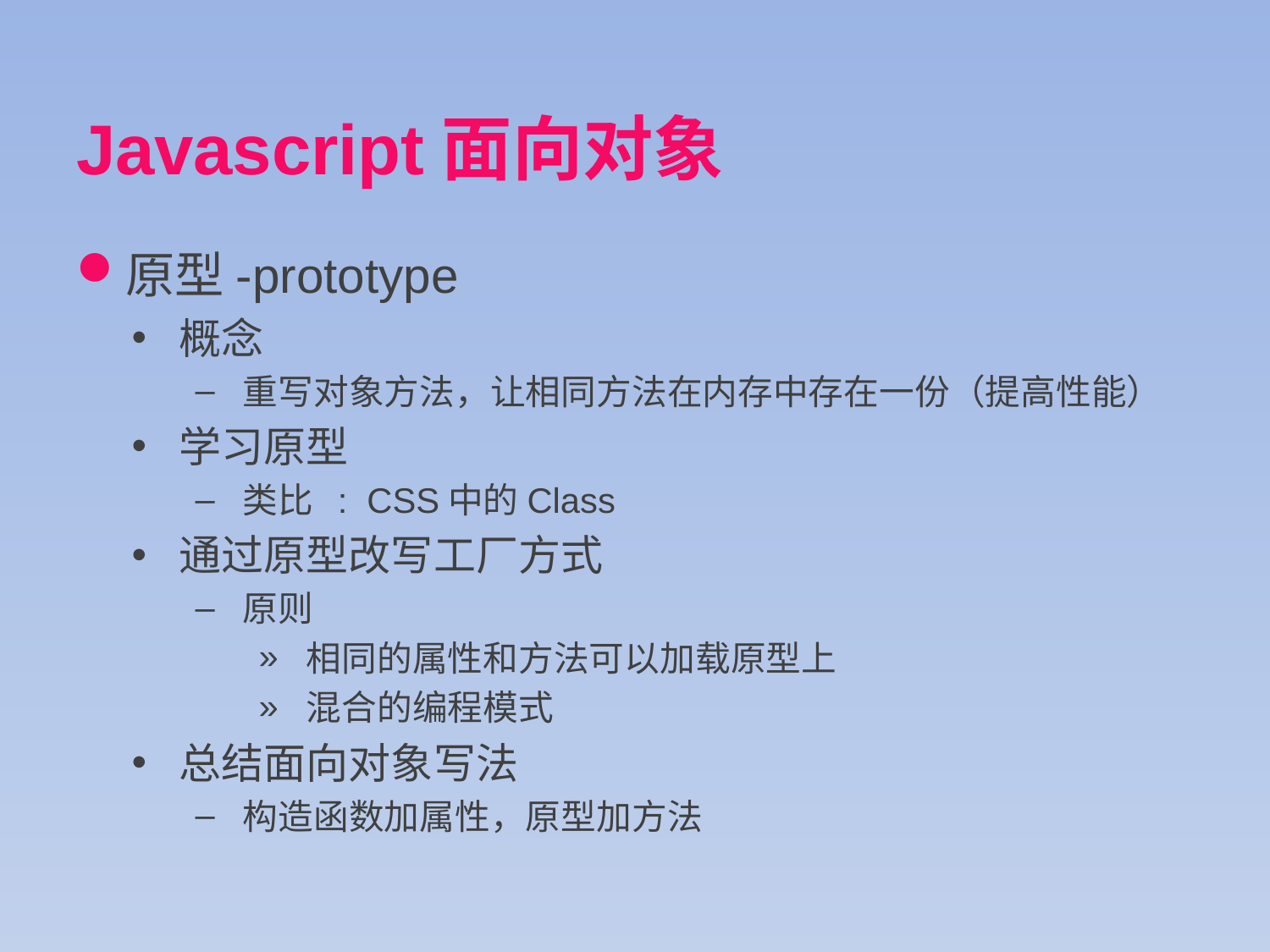

# Javascript面向对象
原型-prototype
概念
重写对象方法，让相同方法在内存中存在一份（提高性能）
学习原型
类比  :  CSS中的Class
通过原型改写工厂方式
原则
相同的属性和方法可以加载原型上
混合的编程模式
总结面向对象写法
构造函数加属性，原型加方法